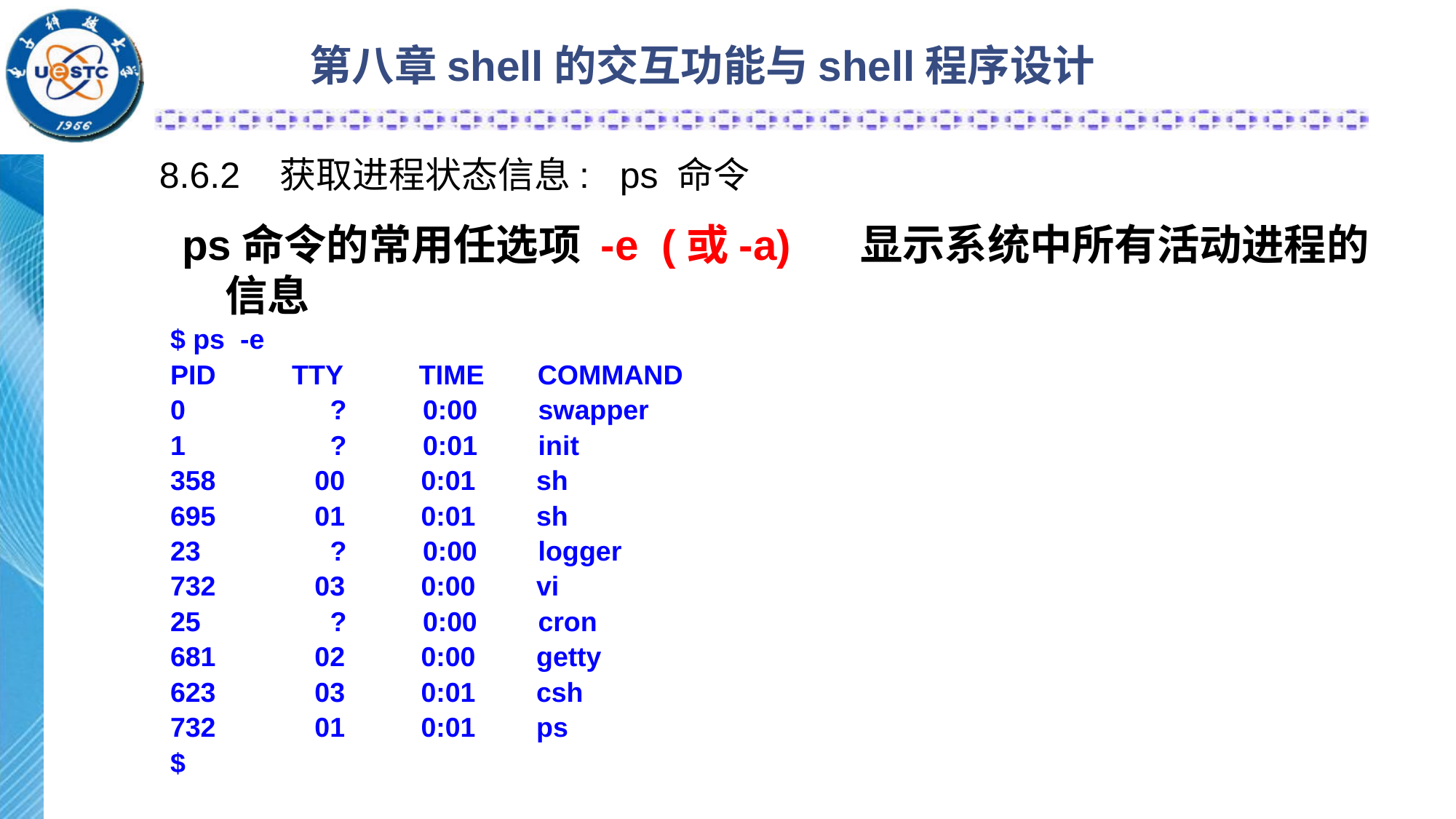

# 第八章shell的交互功能与shell程序设计
8.6.2   获取进程状态信息:   ps 命令
 ps命令的常用任选项 -e  (或-a)     显示系统中所有活动进程的信息
$ ps  -e
PID          TTY          TIME       COMMAND
0                   ?          0:00        swapper
1                   ?          0:01        init
358             00          0:01        sh
695             01          0:01        sh
23                 ?          0:00        logger
732             03          0:00        vi
25                 ?          0:00        cron
681             02          0:00        getty
623             03          0:01        csh
732             01          0:01        ps
$